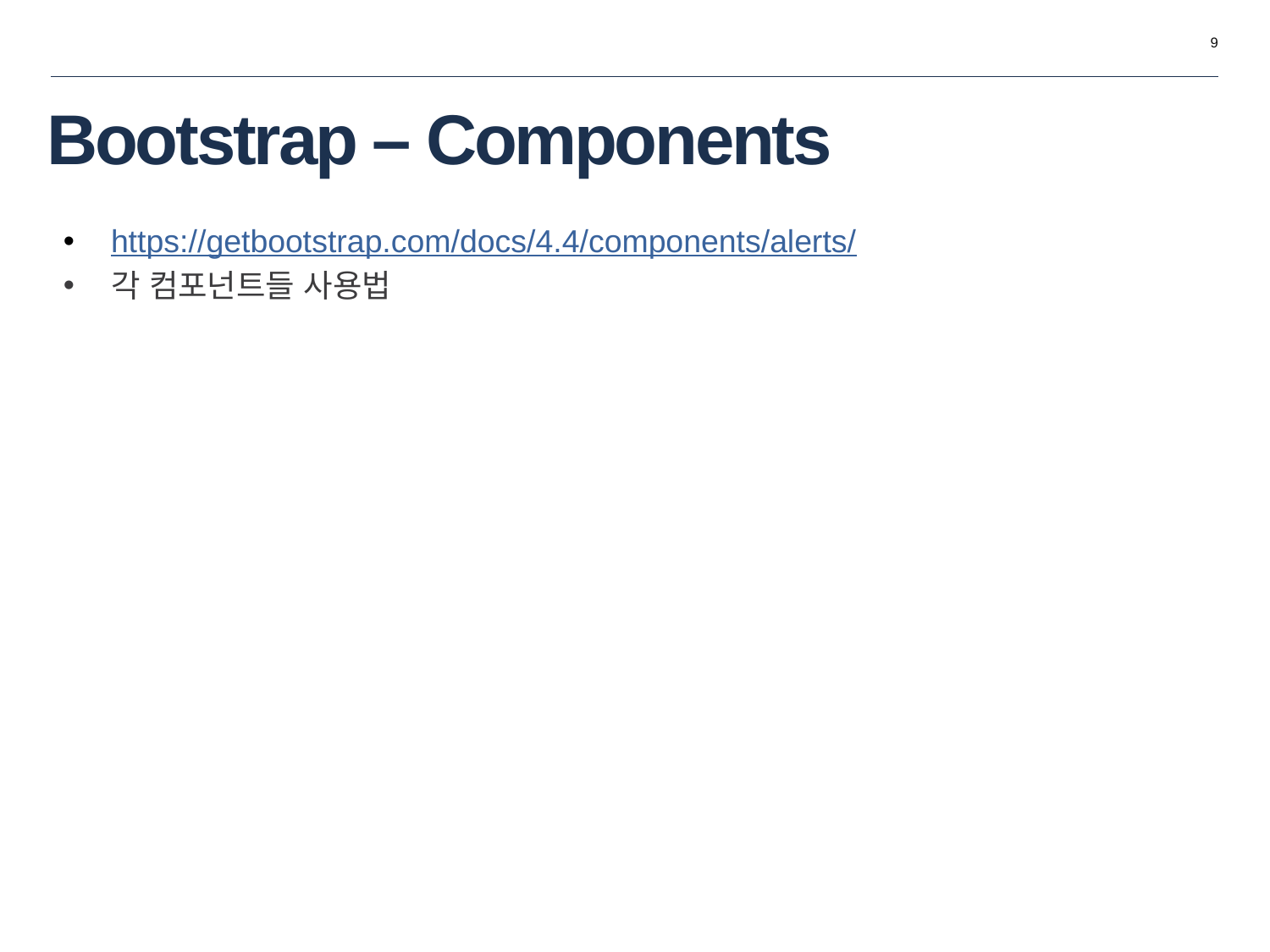

9
# Bootstrap – Components
https://getbootstrap.com/docs/4.4/components/alerts/
각 컴포넌트들 사용법